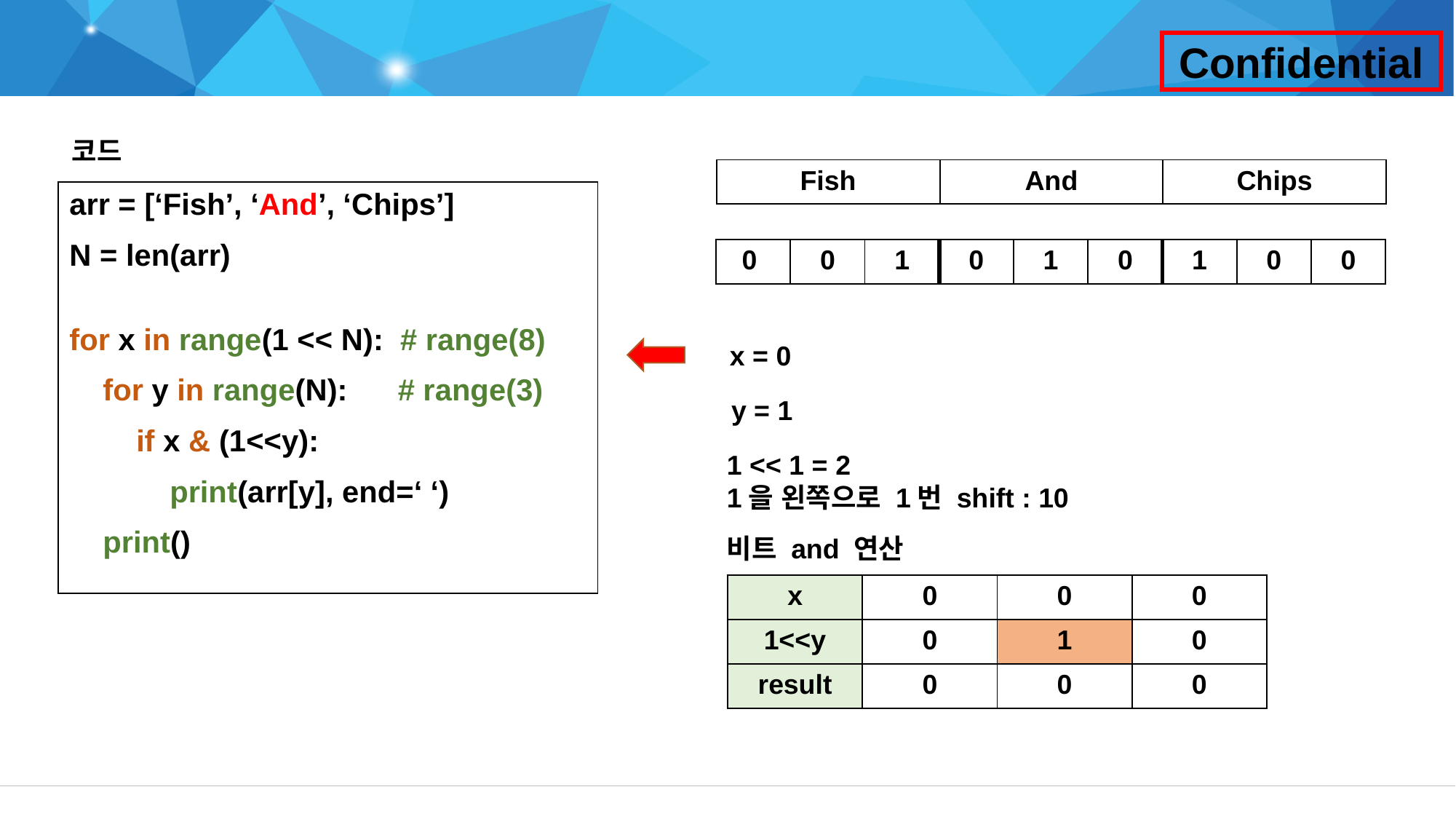

# 경우의 수
코드
| Fish | And | Chips |
| --- | --- | --- |
| arr = [‘Fish’, ‘And’, ‘Chips’] N = len(arr) for x in range(1 << N): # range(8) for y in range(N): # range(3) if x & (1<<y): print(arr[y], end=‘ ‘) print() |
| --- |
| 0 | 0 | 1 | 0 | 1 | 0 | 1 | 0 | 0 |
| --- | --- | --- | --- | --- | --- | --- | --- | --- |
x = 0

y = 1
1 << 1 = 2
1을 왼쪽으로 1번 shift : 10
비트 and 연산
| x | 0 | 0 | 0 |
| --- | --- | --- | --- |
| 1<<y | 0 | 1 | 0 |
| result | 0 | 0 | 0 |